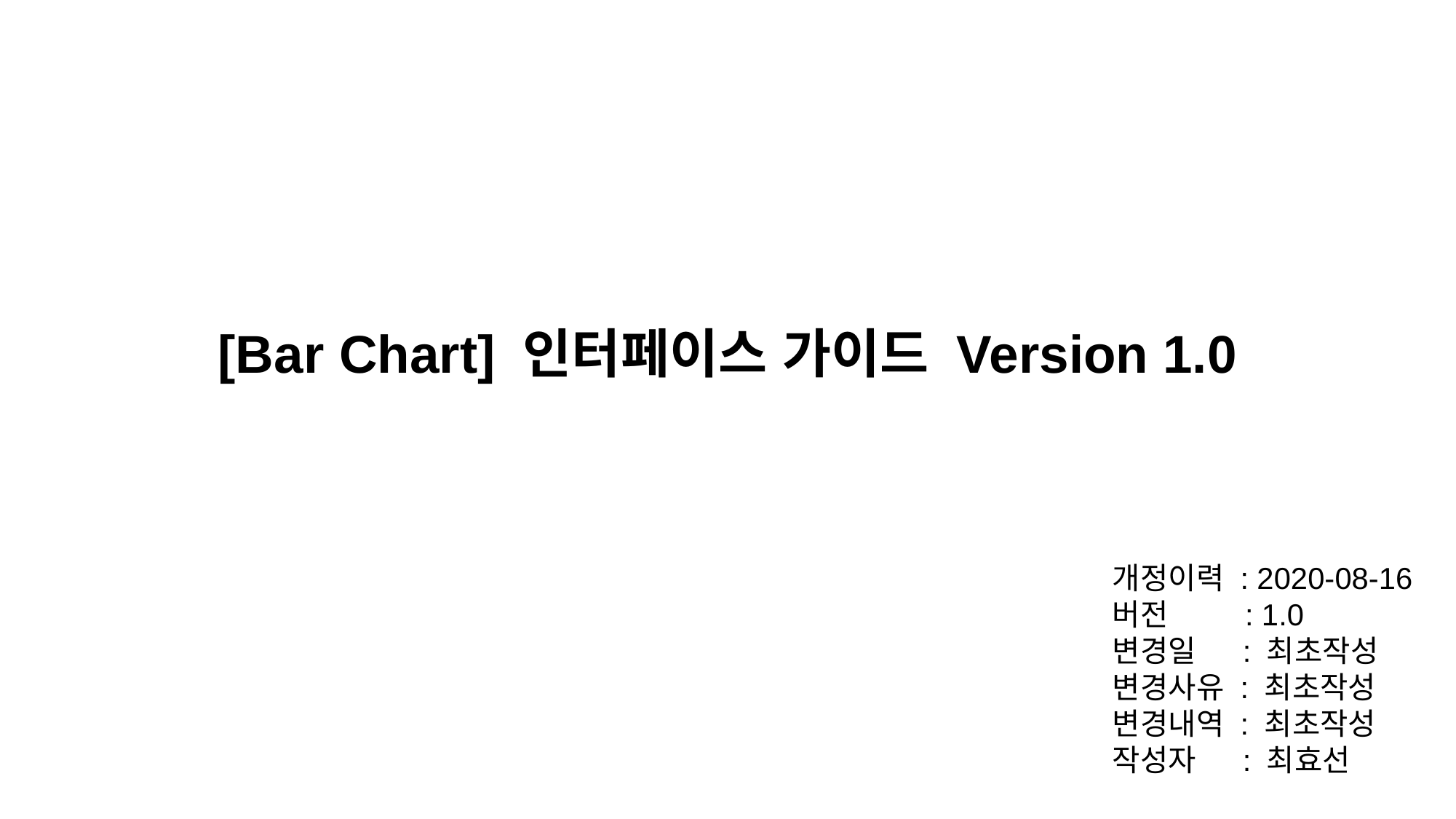

[Bar Chart] 인터페이스 가이드 Version 1.0
개정이력 : 2020-08-16
버전　　 : 1.0
변경일　 : 최초작성
변경사유 : 최초작성
변경내역 : 최초작성
작성자 　: 최효선